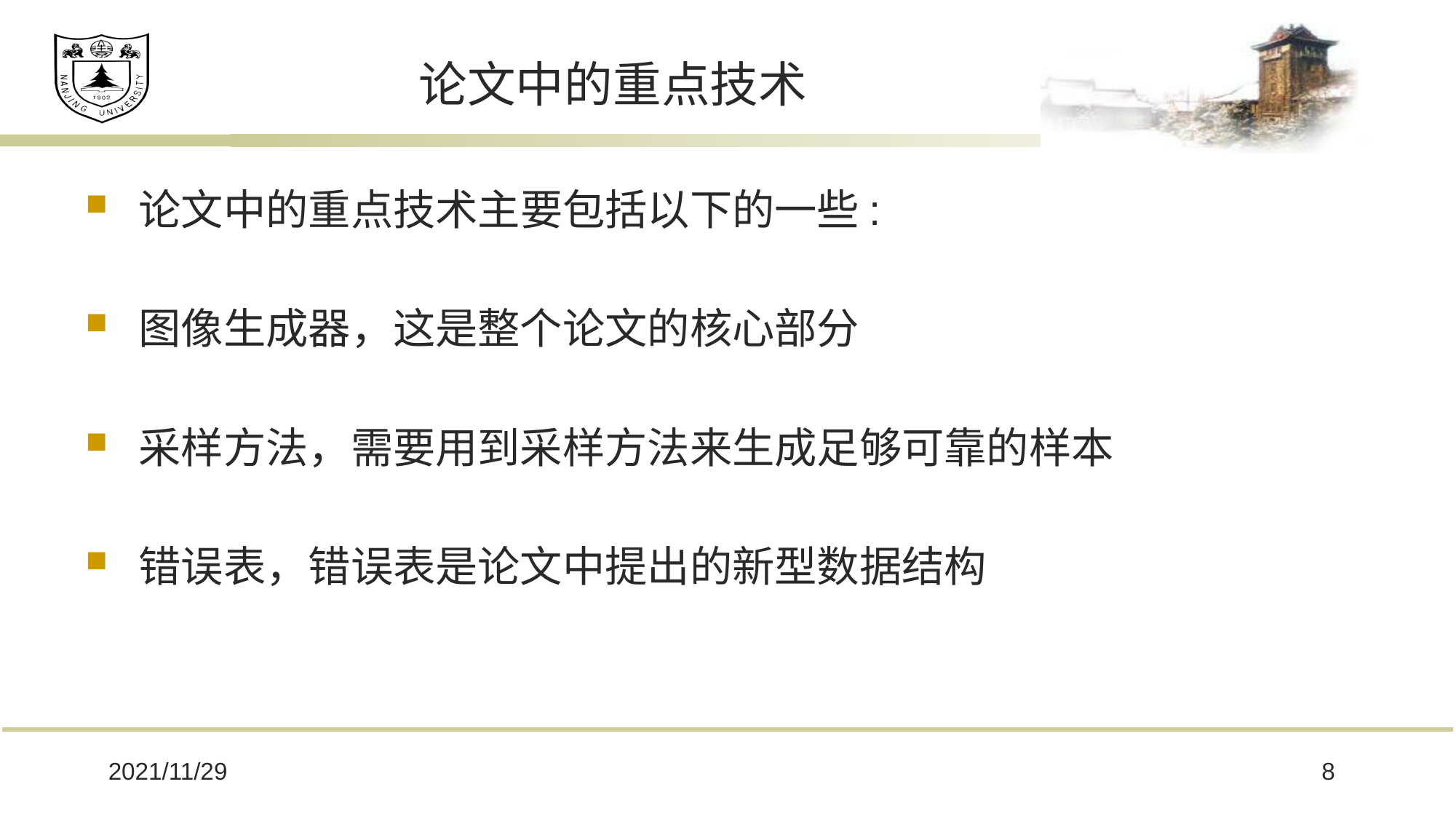

# 论文中的重点技术
论文中的重点技术主要包括以下的一些:

图像生成器，这是整个论文的核心部分

采样方法，需要用到采样方法来生成足够可靠的样本

错误表，错误表是论文中提出的新型数据结构

2021/11/29
8